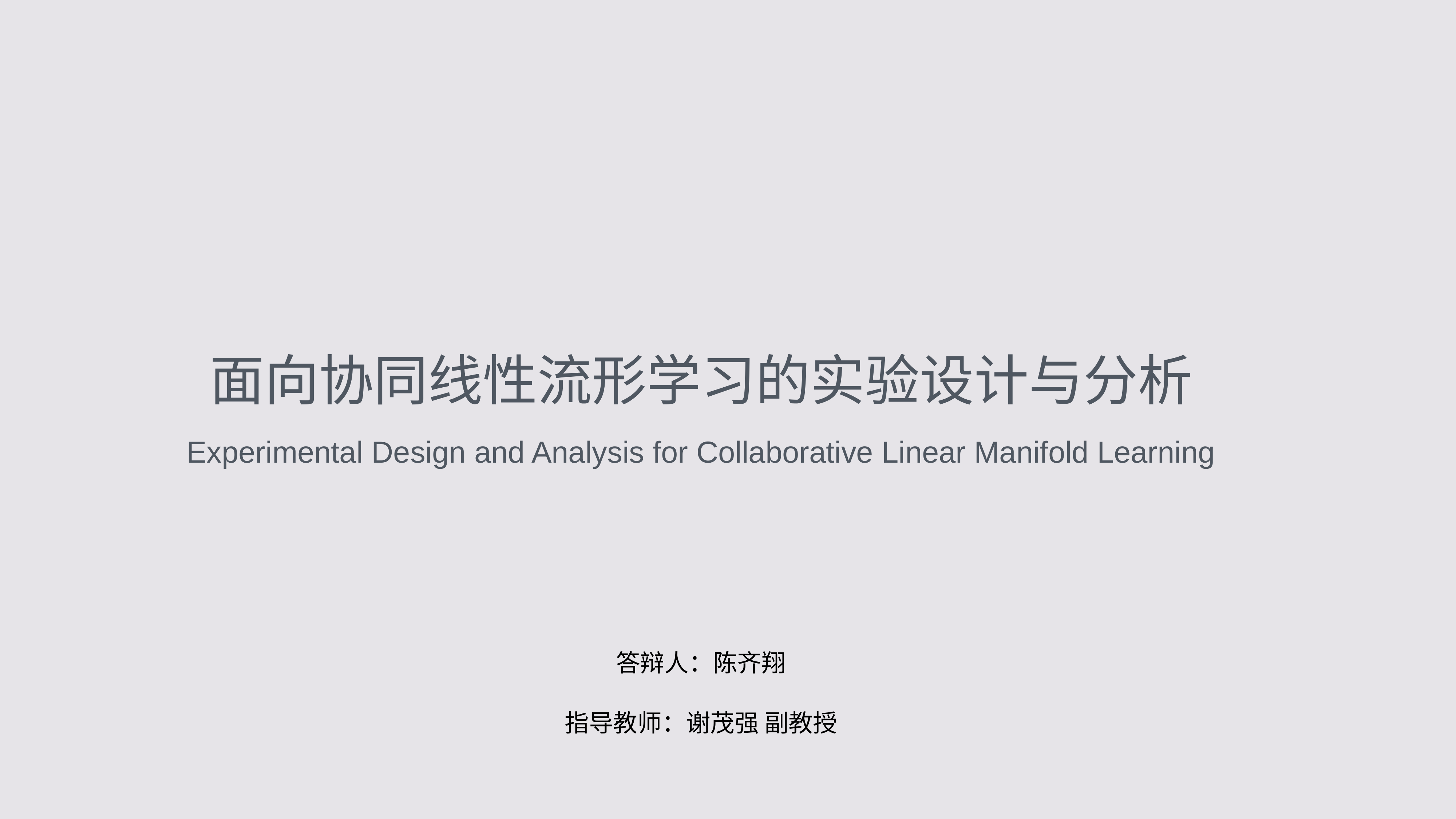

面向协同线性流形学习的实验设计与分析
Experimental Design and Analysis for Collaborative Linear Manifold Learning
答辩人：陈齐翔
指导教师：谢茂强 副教授